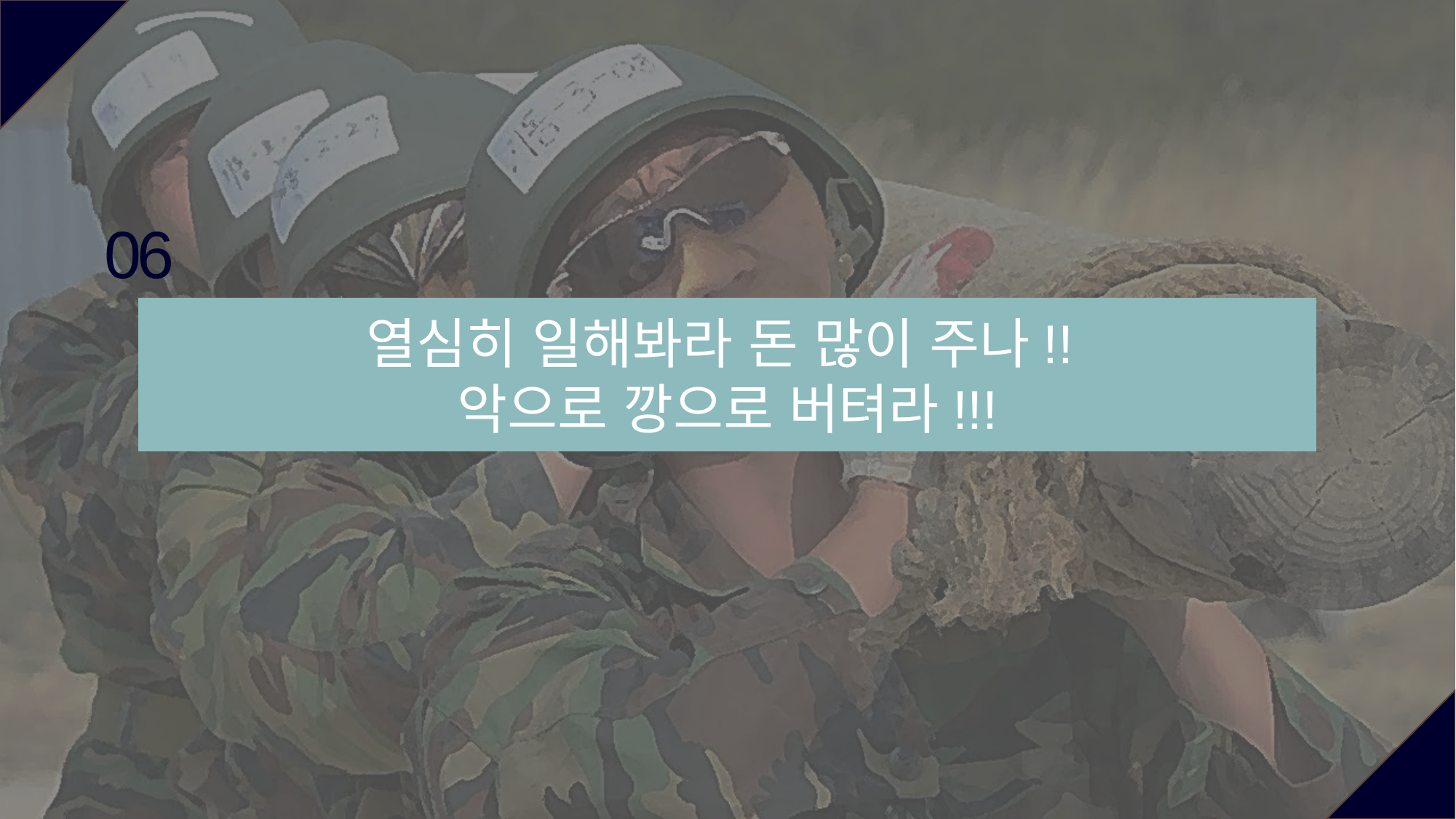

06
열심히 일해봐라 돈 많이 주나!!
악으로 깡으로 버텨라!!!